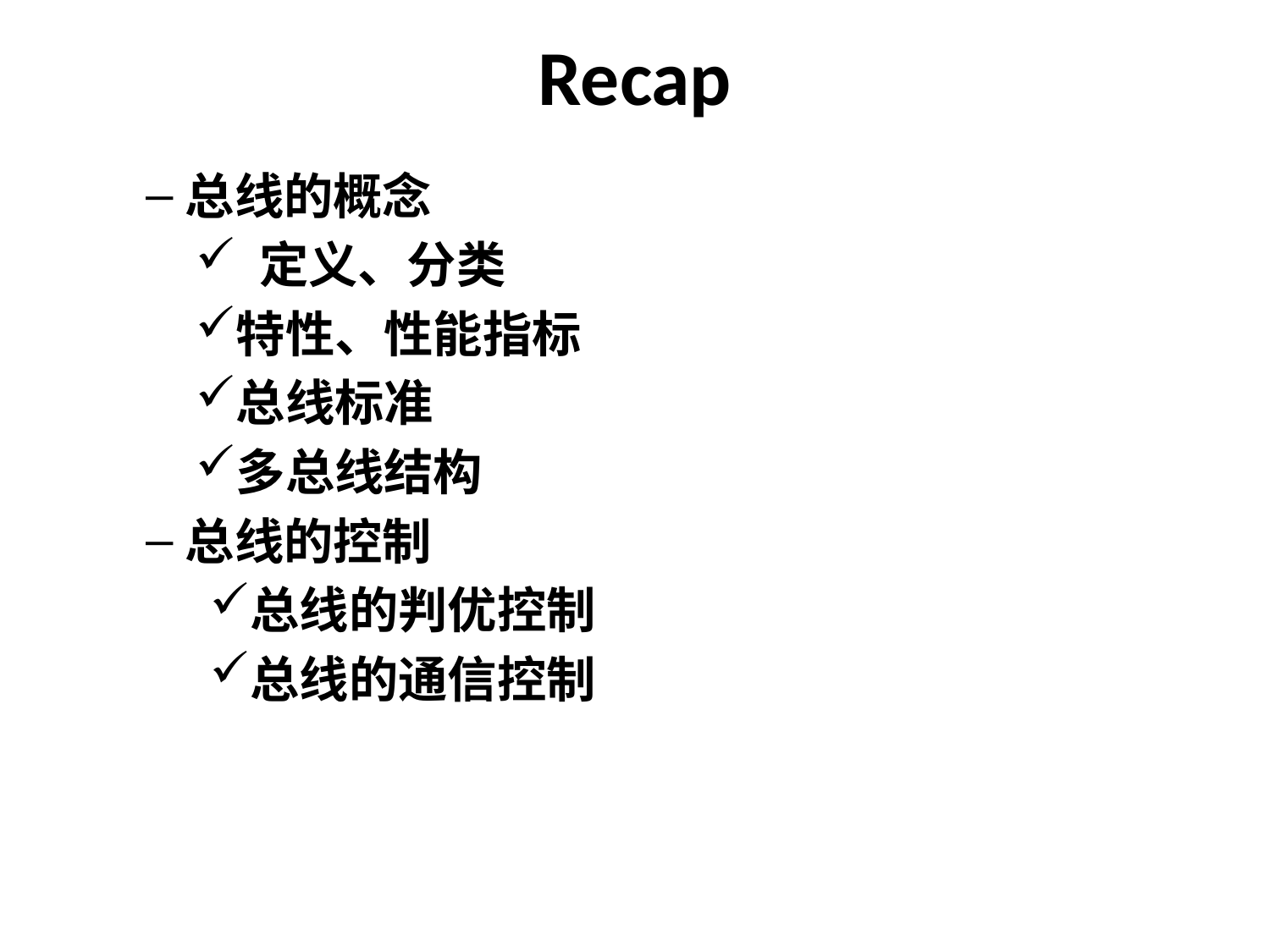

# Recap
总线的概念
 定义、分类
特性、性能指标
总线标准
多总线结构
总线的控制
总线的判优控制
总线的通信控制